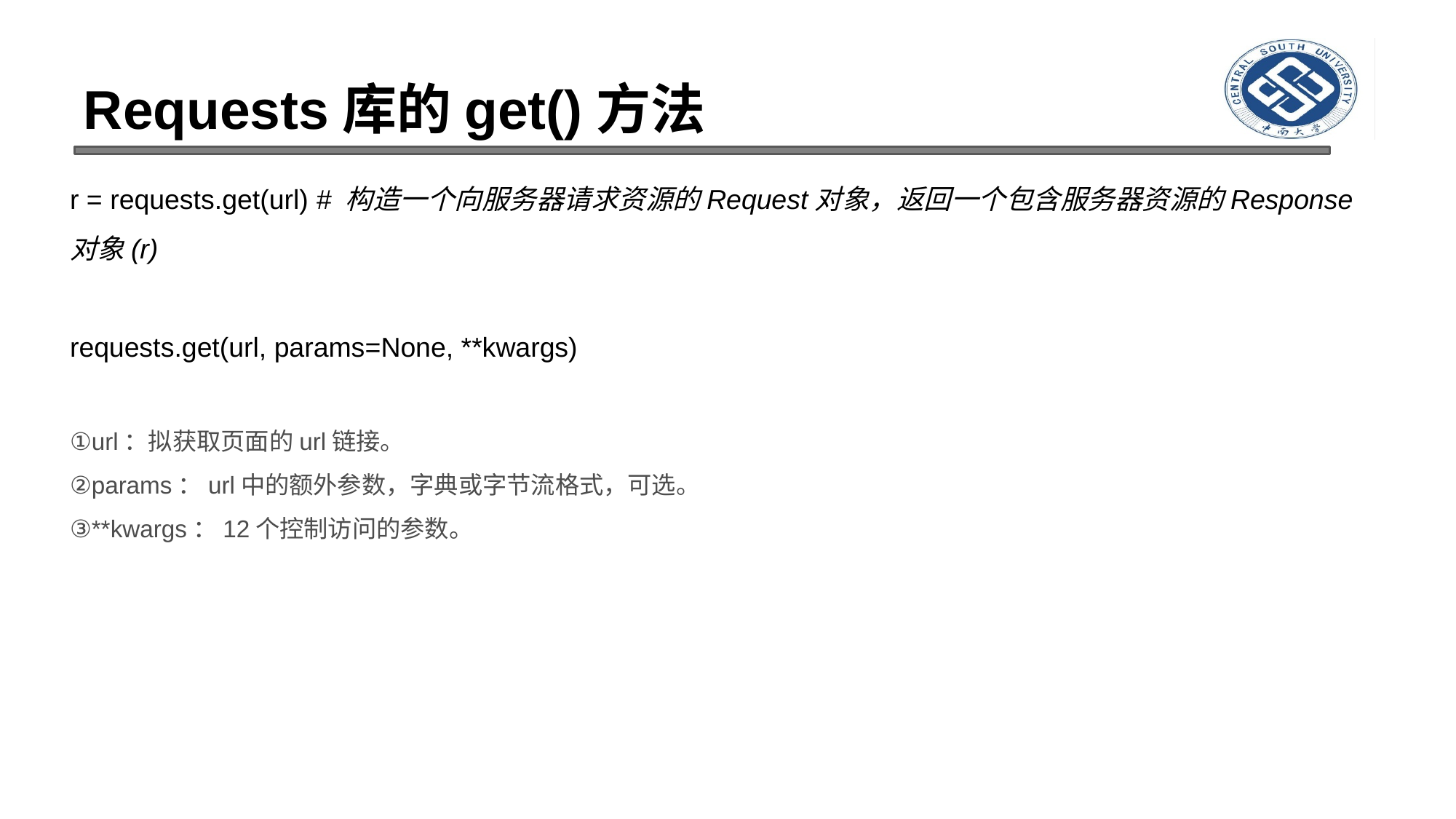

# Requests库的get()方法
r = requests.get(url) # 构造一个向服务器请求资源的Request对象，返回一个包含服务器资源的Response对象(r)

requests.get(url, params=None, **kwargs)

①url：拟获取页面的url链接。
②params：url中的额外参数，字典或字节流格式，可选。
③**kwargs：12个控制访问的参数。